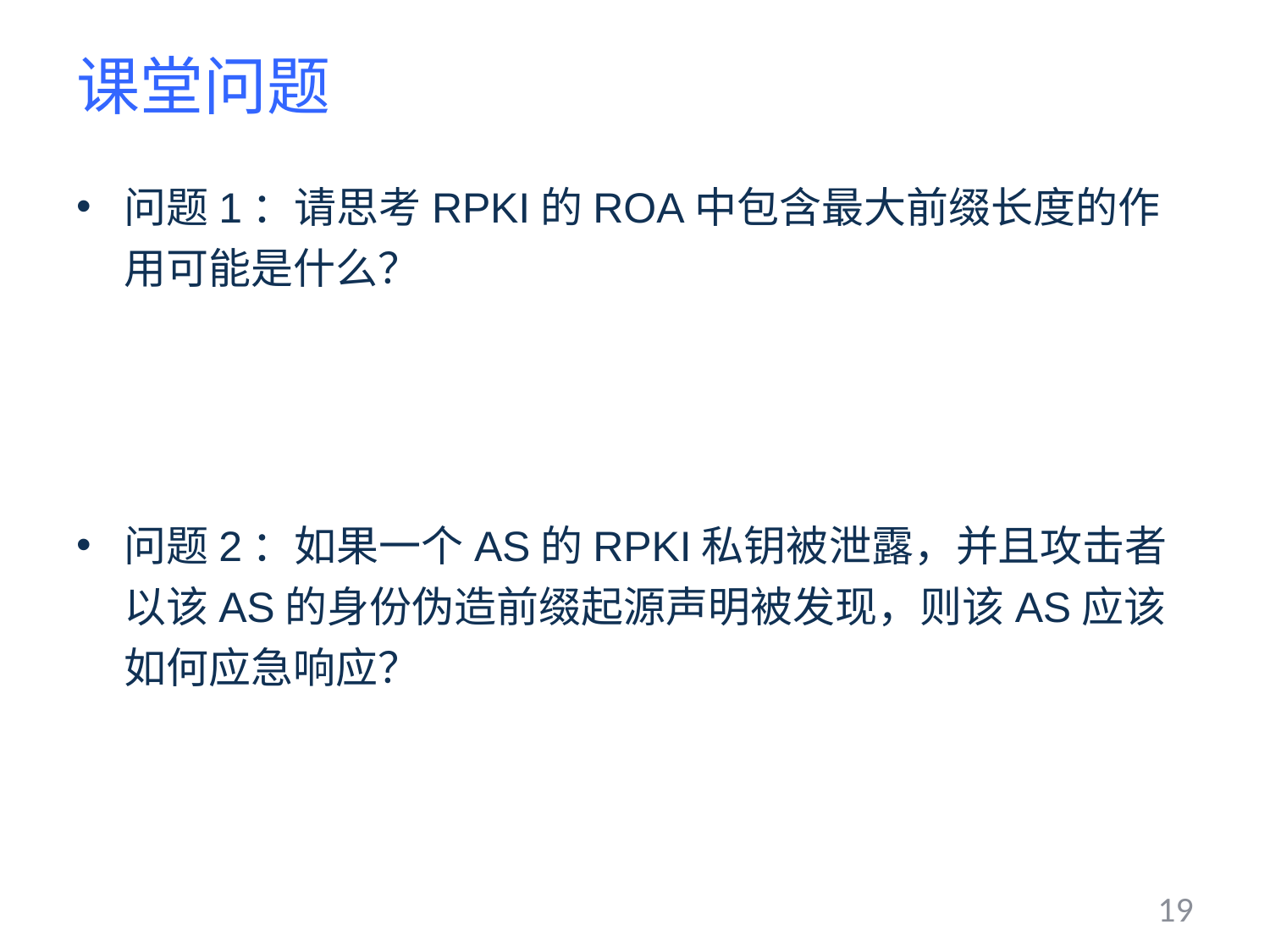

# 课堂问题
问题1：请思考RPKI的ROA中包含最大前缀长度的作用可能是什么？

问题2：如果一个AS的RPKI私钥被泄露，并且攻击者以该AS的身份伪造前缀起源声明被发现，则该AS应该如何应急响应？
19